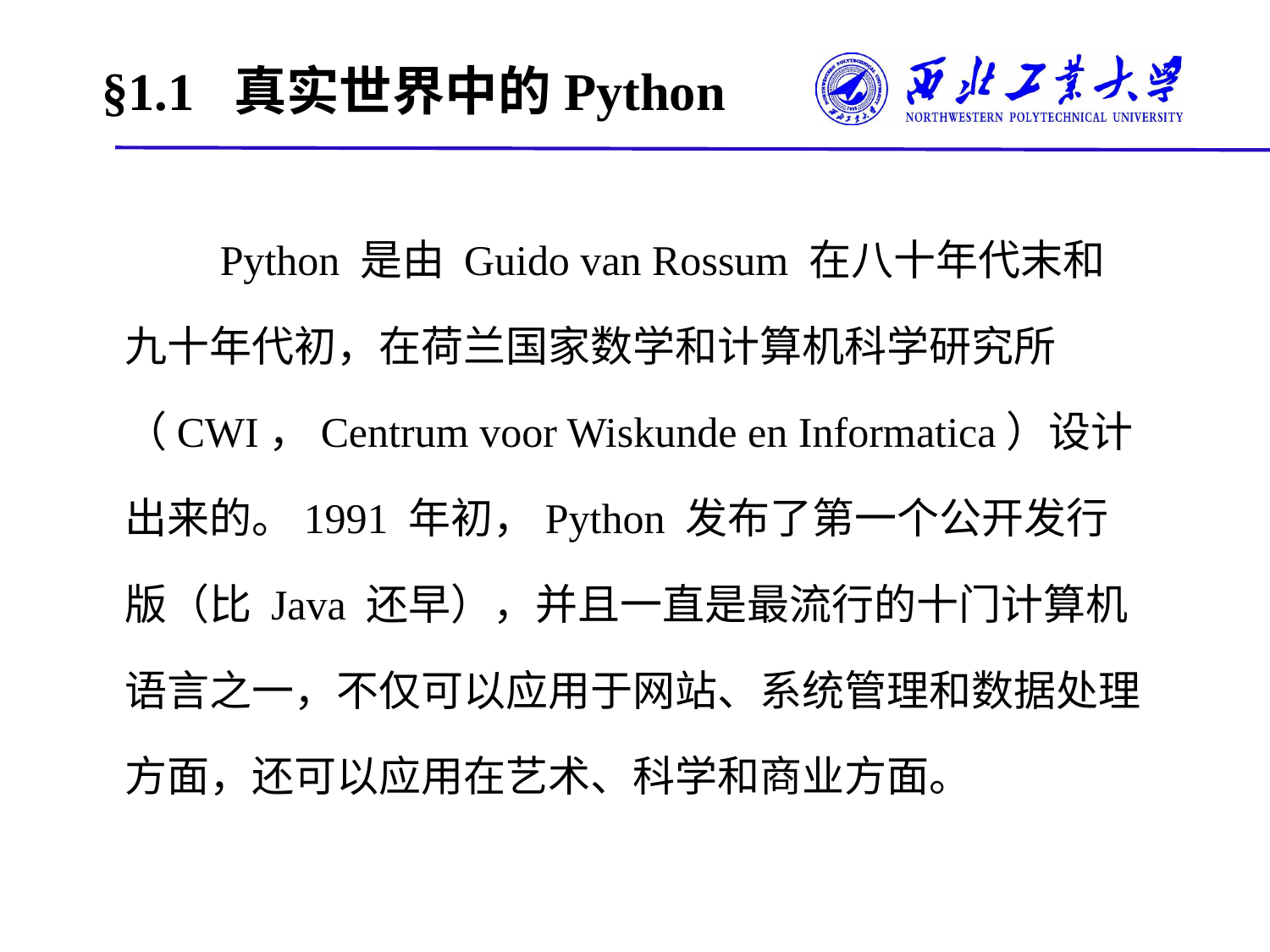

# §1.1  真实世界中的Python
           Python 是由 Guido van Rossum 在八十年代末和九十年代初，在荷兰国家数学和计算机科学研究所（CWI，Centrum voor Wiskunde en Informatica）设计出来的。1991 年初，Python 发布了第一个公开发行版（比 Java 还早），并且一直是最流行的十门计算机语言之一，不仅可以应用于网站、系统管理和数据处理方面，还可以应用在艺术、科学和商业方面。